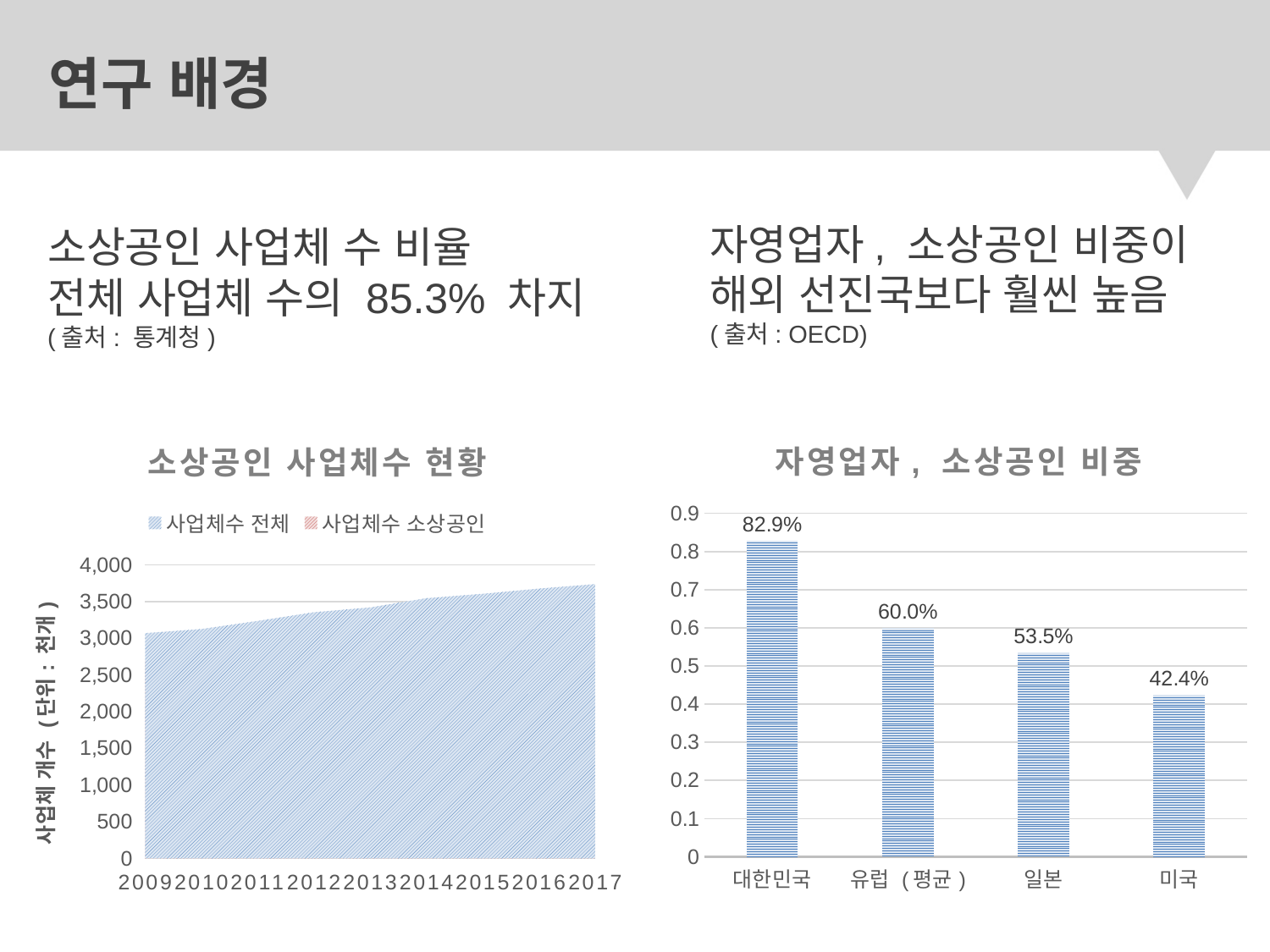

# 연구 배경
소상공인 사업체 수 비율
전체 사업체 수의 85.3% 차지
(출처: 통계청)
자영업자, 소상공인 비중이
해외 선진국보다 훨씬 높음
(출처: OECD)

### Chart: 자영업자, 소상공인 비중

| Category | 비중 |
|---|---|
| 대한민국 | 0.829 |
| 유럽 (평균) | 0.6 |
| 일본 | 0.535 |
| 미국 | 0.424 |

### Chart: 소상공인 사업체수 현황

| Category | 사업체수 | 사업체수 |
|---|---|---|
| 2009 | 3069.0 | 2686.0 |
| 2010 | 3125.0 | 2749.0 |
| 2011 | 3235.0 | 2835.0 |
| 2012 | 3354.0 | 2919.0 |
| 2013 | 3419.0 | 2962.0 |
| 2014 | 3545.0 | 3063.0 |
| 2015 | 3605.0 | 3084.0 |
| 2016 | 3676.0 | 3137.0 |
| 2017 | 3737.0 | 3188.0 |